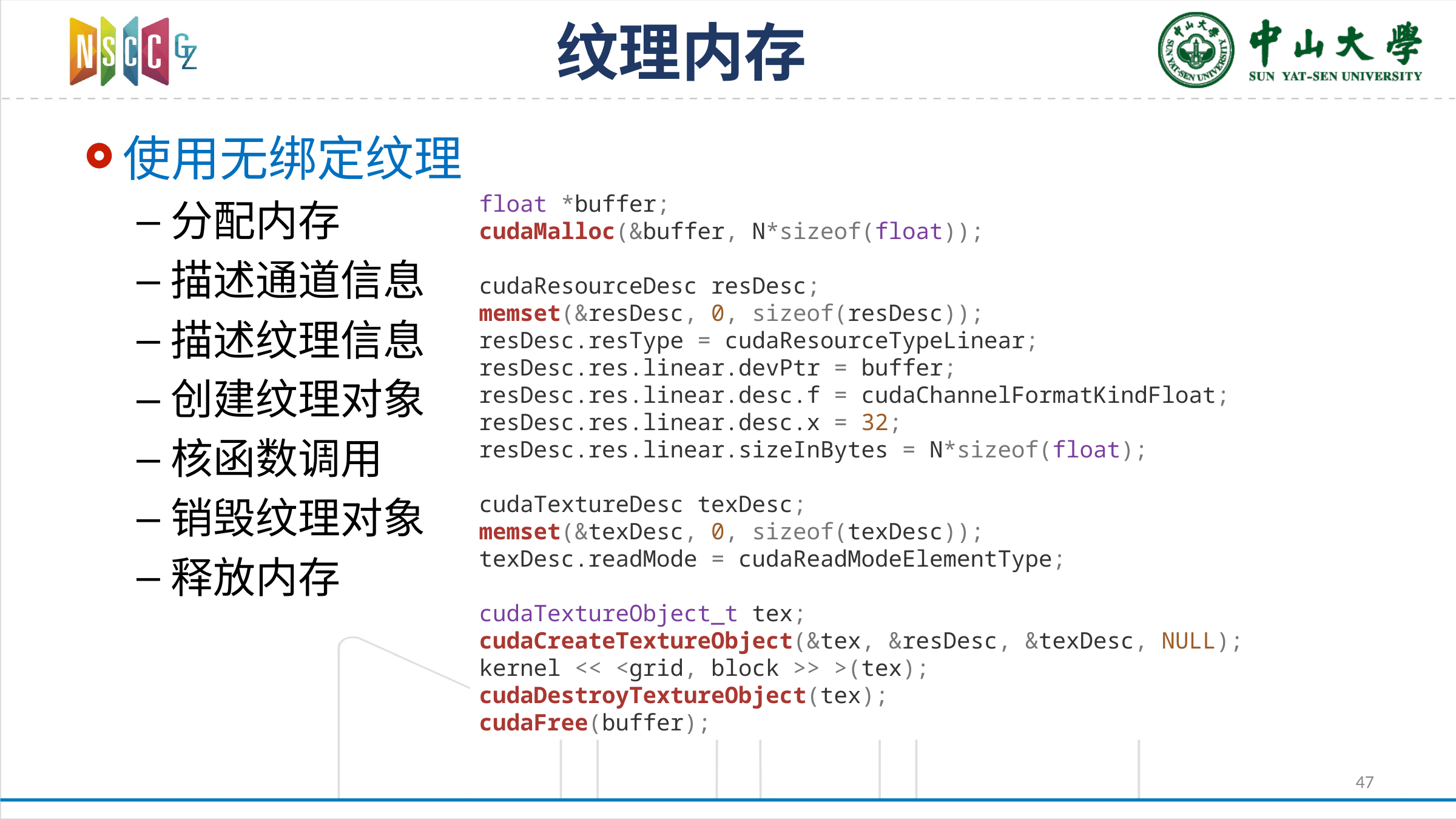

# 纹理内存
使用无绑定纹理
分配内存
描述通道信息
描述纹理信息
创建纹理对象
核函数调用
销毁纹理对象
释放内存
float *buffer;
cudaMalloc(&buffer, N*sizeof(float));

cudaResourceDesc resDesc;
memset(&resDesc, 0, sizeof(resDesc));
resDesc.resType = cudaResourceTypeLinear;
resDesc.res.linear.devPtr = buffer;
resDesc.res.linear.desc.f = cudaChannelFormatKindFloat;
resDesc.res.linear.desc.x = 32;
resDesc.res.linear.sizeInBytes = N*sizeof(float);

cudaTextureDesc texDesc;
memset(&texDesc, 0, sizeof(texDesc));
texDesc.readMode = cudaReadModeElementType;

cudaTextureObject_t tex;
cudaCreateTextureObject(&tex, &resDesc, &texDesc, NULL);
kernel << <grid, block >> >(tex);
cudaDestroyTextureObject(tex);
cudaFree(buffer);
47